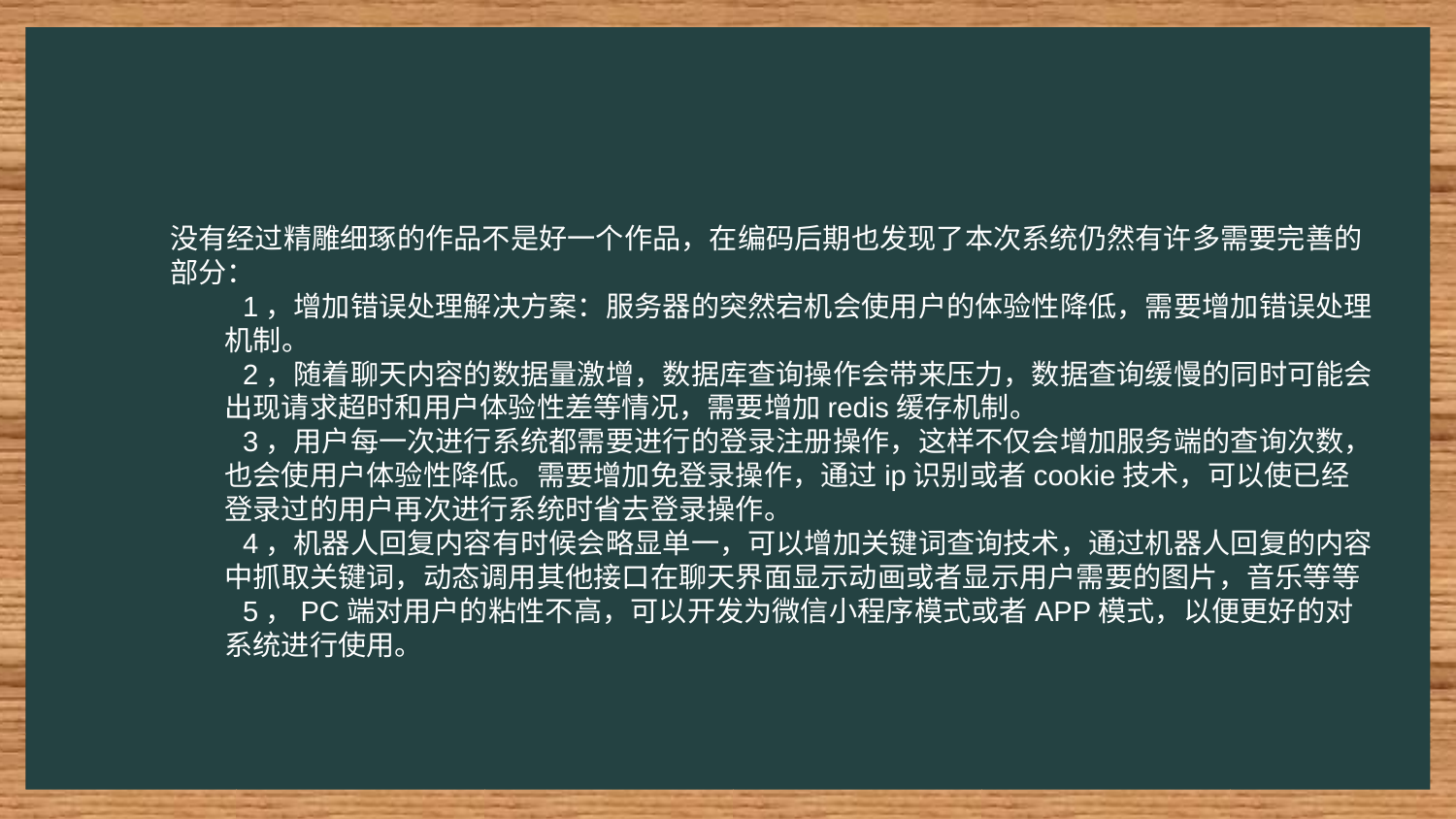

没有经过精雕细琢的作品不是好一个作品，在编码后期也发现了本次系统仍然有许多需要完善的部分：
1，增加错误处理解决方案：服务器的突然宕机会使用户的体验性降低，需要增加错误处理机制。
2，随着聊天内容的数据量激增，数据库查询操作会带来压力，数据查询缓慢的同时可能会出现请求超时和用户体验性差等情况，需要增加redis缓存机制。
3，用户每一次进行系统都需要进行的登录注册操作，这样不仅会增加服务端的查询次数，也会使用户体验性降低。需要增加免登录操作，通过ip识别或者cookie技术，可以使已经登录过的用户再次进行系统时省去登录操作。
4，机器人回复内容有时候会略显单一，可以增加关键词查询技术，通过机器人回复的内容中抓取关键词，动态调用其他接口在聊天界面显示动画或者显示用户需要的图片，音乐等等
5，PC端对用户的粘性不高，可以开发为微信小程序模式或者APP模式，以便更好的对系统进行使用。